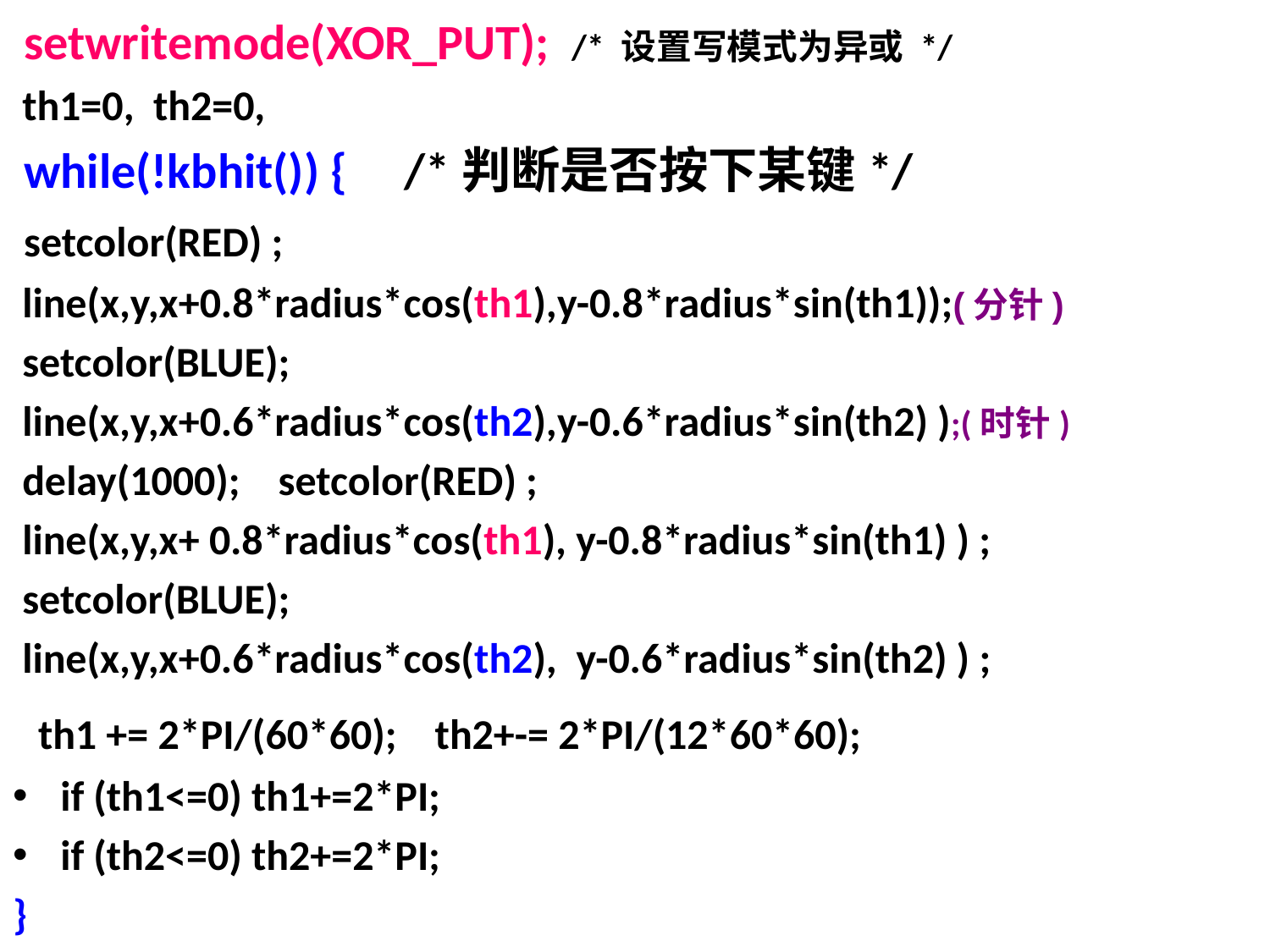

setwritemode(XOR_PUT);  /* 设置写模式为异或 */
 th1=0,  th2=0,
 while(!kbhit()) {     /*判断是否按下某键*/
 setcolor(RED) ;
 line(x,y,x+0.8*radius*cos(th1),y-0.8*radius*sin(th1));(分针)
 setcolor(BLUE);
 line(x,y,x+0.6*radius*cos(th2),y-0.6*radius*sin(th2) );(时针)
 delay(1000);    setcolor(RED) ;
 line(x,y,x+ 0.8*radius*cos(th1), y-0.8*radius*sin(th1) ) ;
 setcolor(BLUE);
 line(x,y,x+0.6*radius*cos(th2),  y-0.6*radius*sin(th2) ) ;
  th1 += 2*PI/(60*60);    th2+-= 2*PI/(12*60*60);
if (th1<=0) th1+=2*PI;
if (th2<=0) th2+=2*PI;
}